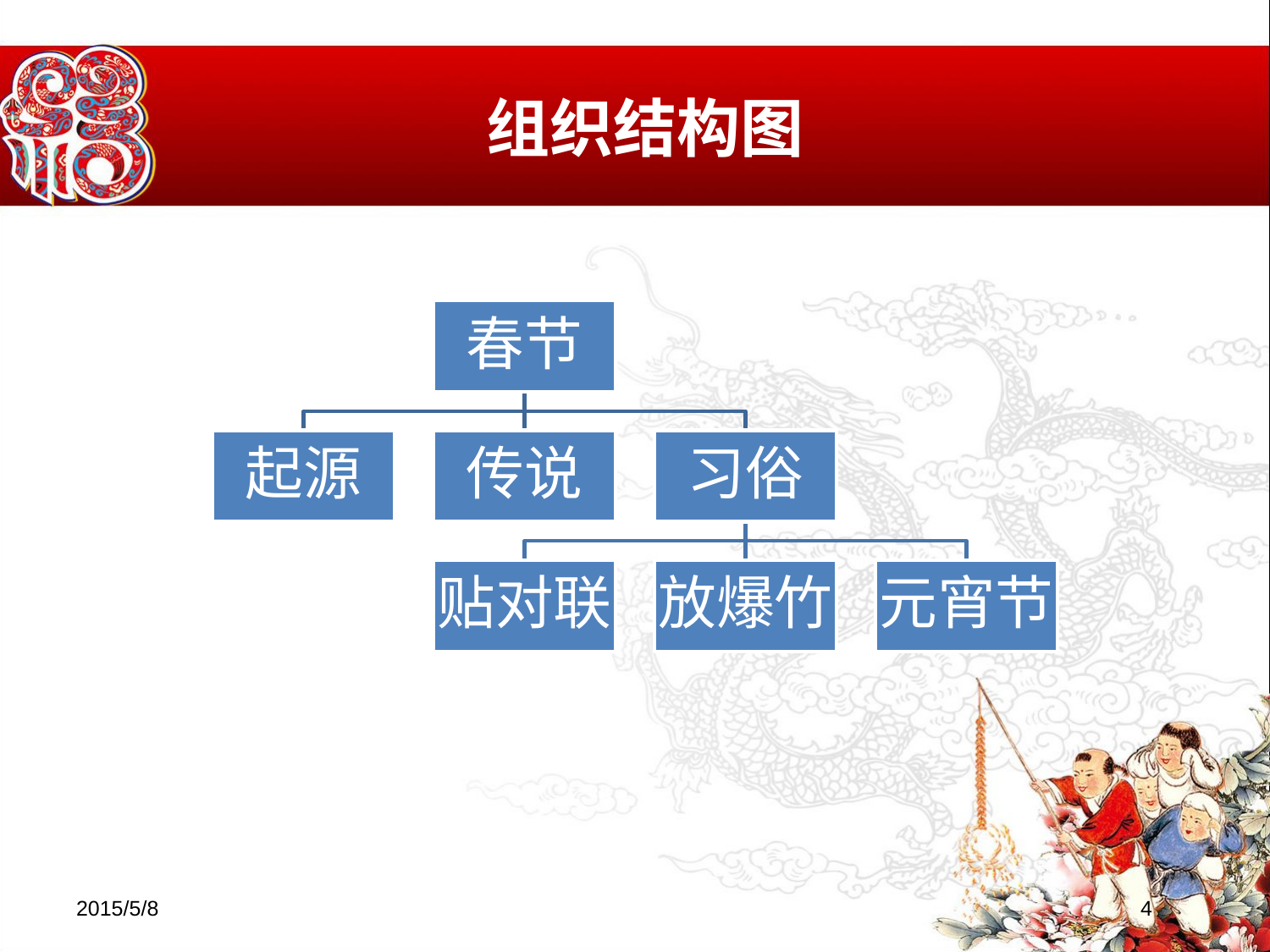

# 组织结构图
春节
起源
传说
习俗
贴对联
放爆竹
元宵节
2015/5/8
4